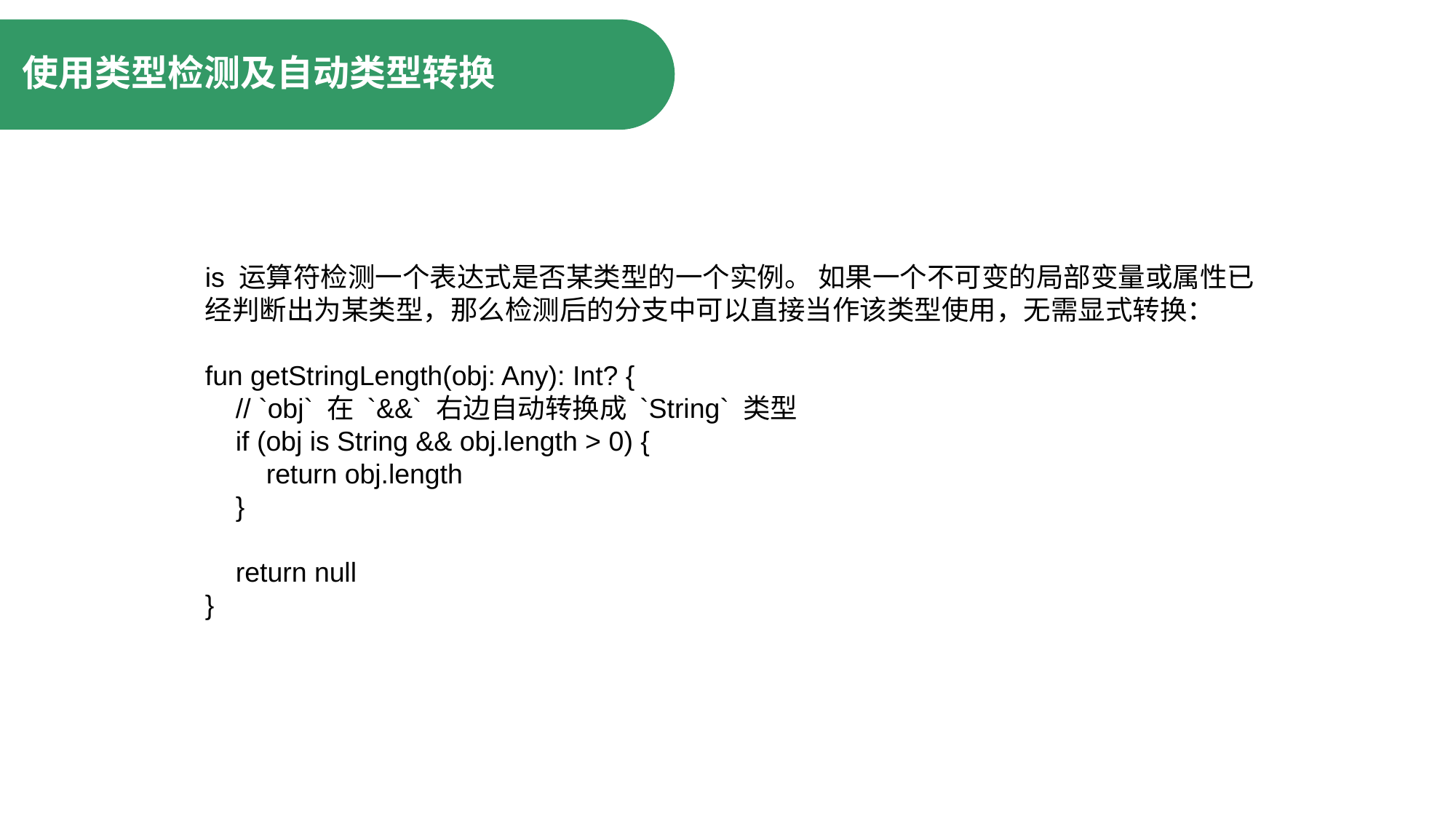

使用类型检测及自动类型转换
is 运算符检测一个表达式是否某类型的一个实例。 如果一个不可变的局部变量或属性已经判断出为某类型，那么检测后的分支中可以直接当作该类型使用，无需显式转换：

fun getStringLength(obj: Any): Int? {
    // `obj` 在 `&&` 右边自动转换成 `String` 类型
    if (obj is String && obj.length > 0) {
        return obj.length
    }

    return null
}